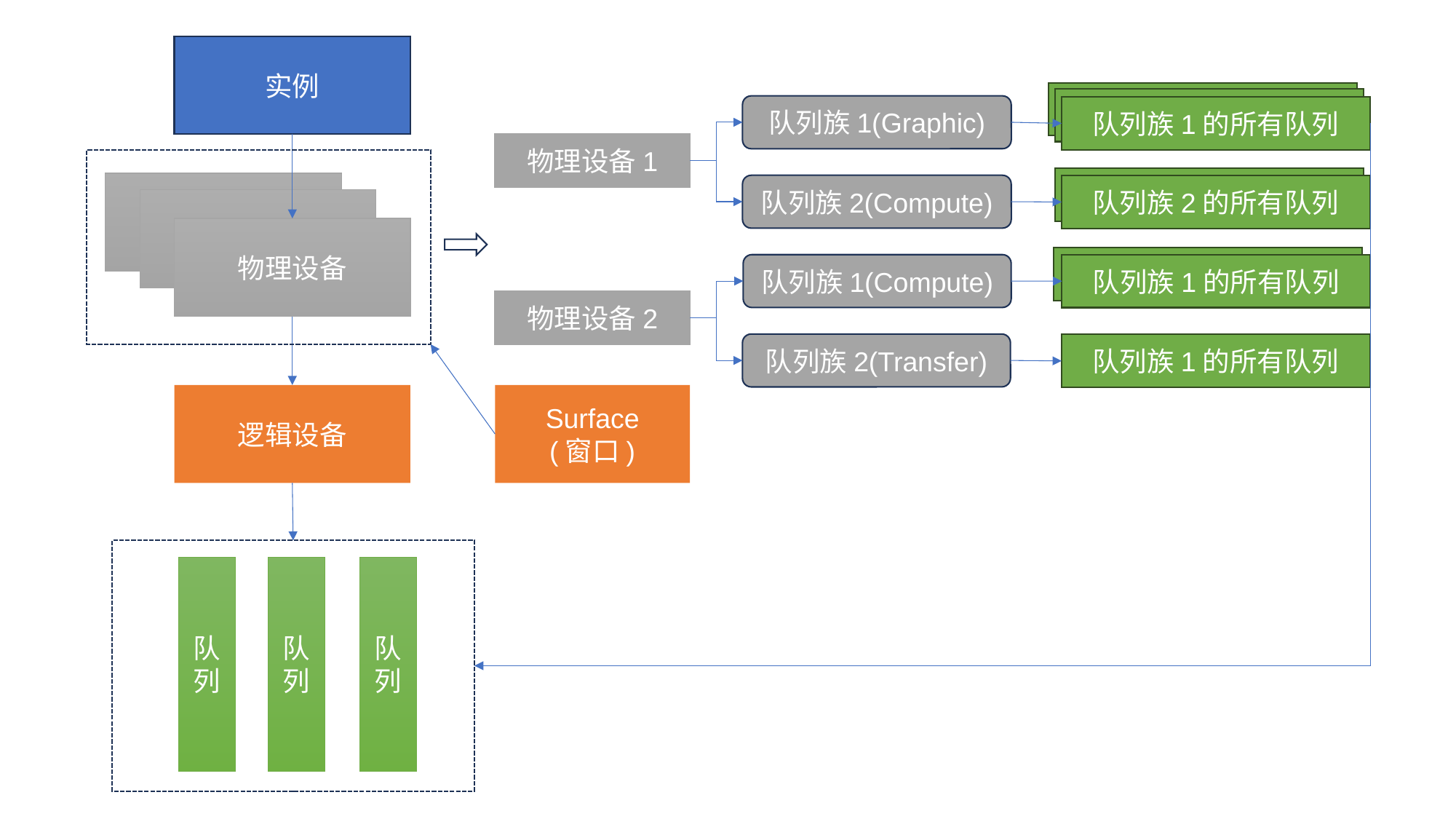

实例

队列族1(Graphic)
队列族1的所有队列
物理设备1

物理设备
队列族2(Compute)
队列族2的所有队列
物理设备
物理设备

队列族1(Compute)
队列族1的所有队列
物理设备2
队列族2(Transfer)
队列族1的所有队列
逻辑设备
Surface
(窗口)

队列
队列
队列